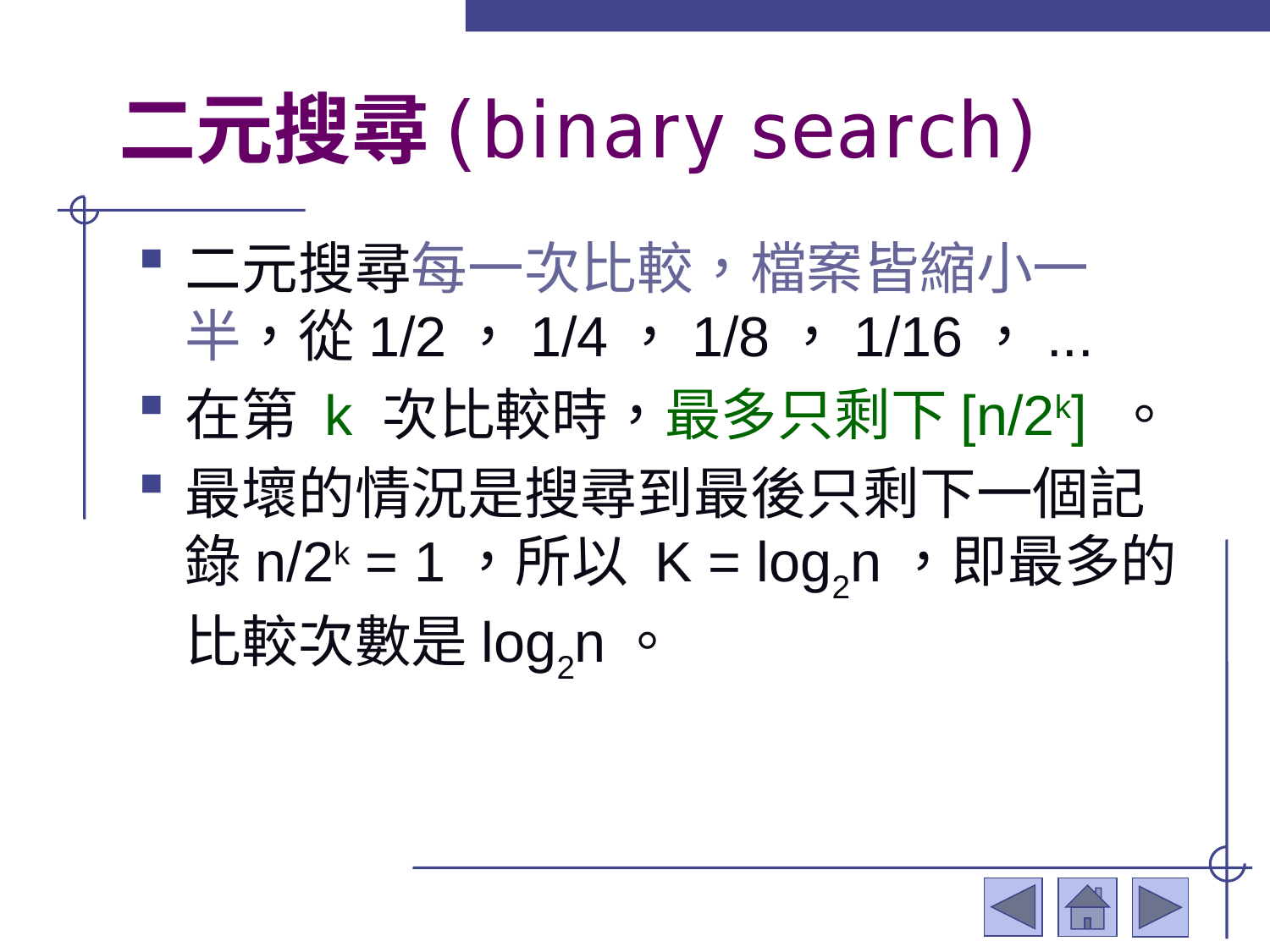

# 二元搜尋(binary search)
二元搜尋每一次比較，檔案皆縮小一半，從1/2，1/4，1/8，1/16，...
在第 k 次比較時，最多只剩下[n/2k] 。
最壞的情況是搜尋到最後只剩下一個記錄n/2k = 1，所以 K = log2n，即最多的比較次數是log2n。